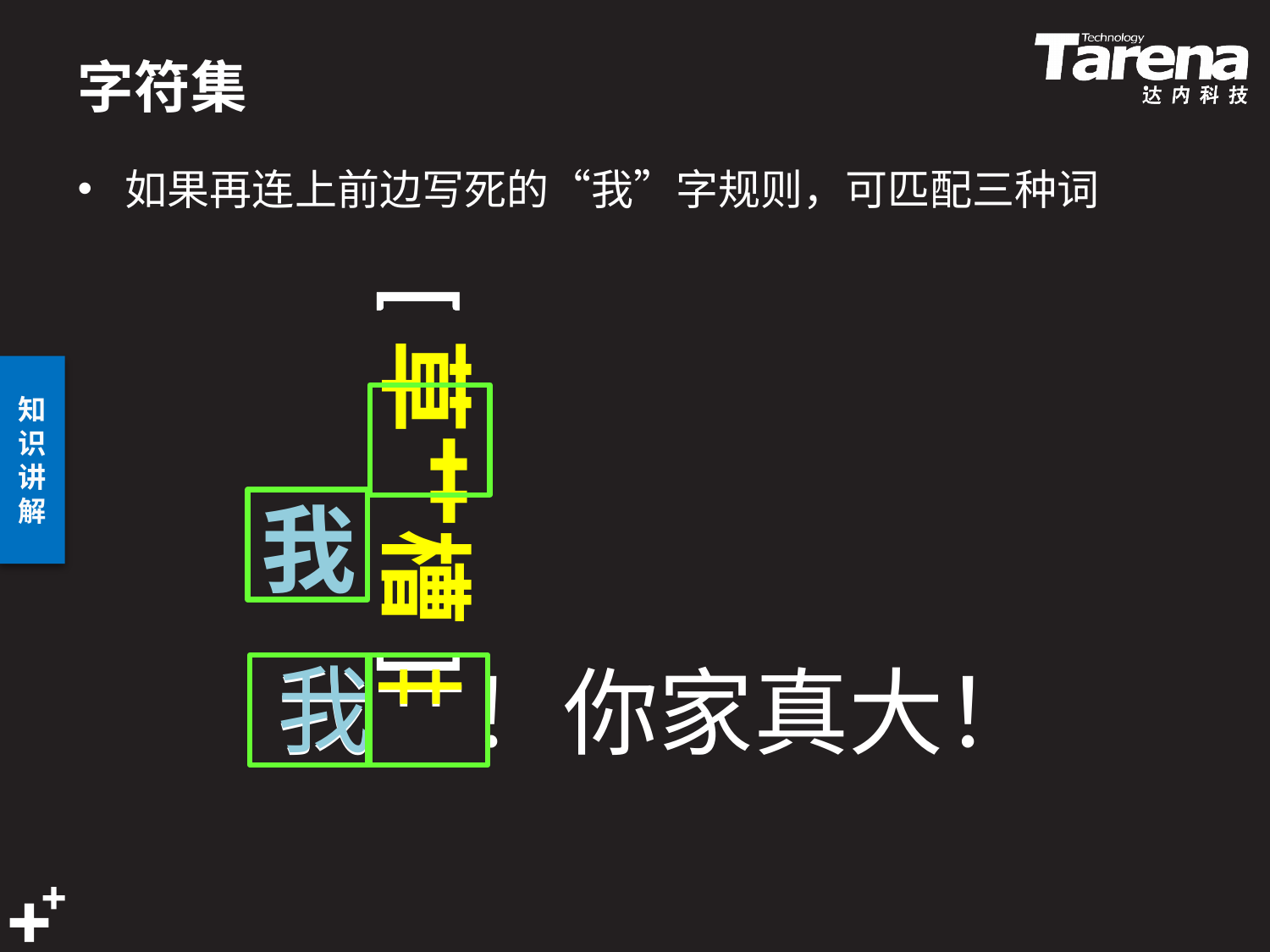

# 字符集
如果再连上前边写死的“我”字规则，可匹配三种词
[草艹槽]

我

我艹
我艹！你家真大！